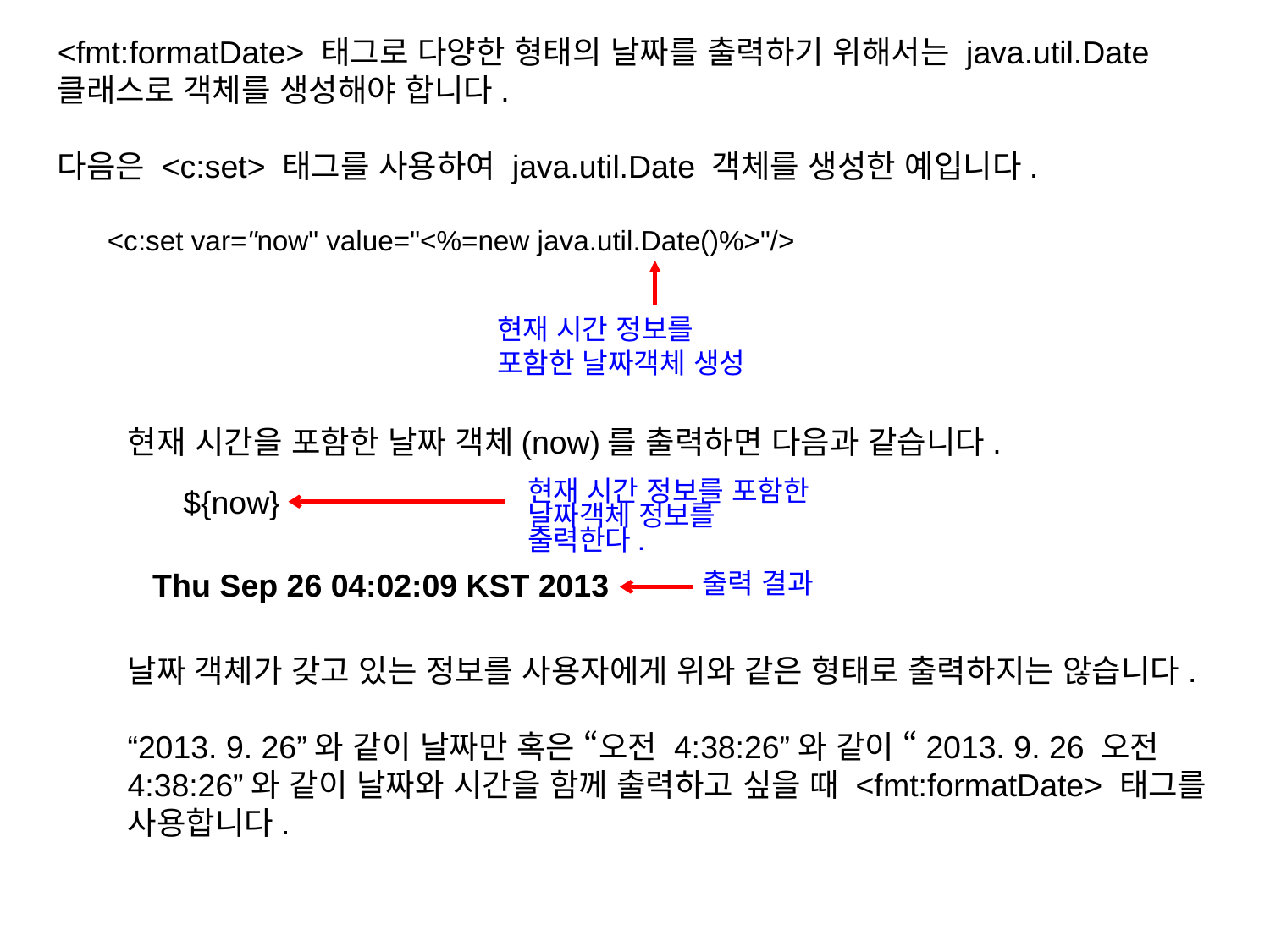

<fmt:formatDate> 태그로 다양한 형태의 날짜를 출력하기 위해서는 java.util.Date 클래스로 객체를 생성해야 합니다.

다음은 <c:set> 태그를 사용하여 java.util.Date 객체를 생성한 예입니다.
<c:set var="now" value="<%=new java.util.Date()%>"/>
현재 시간 정보를 포함한 날짜객체 생성
현재 시간을 포함한 날짜 객체(now)를 출력하면 다음과 같습니다.

날짜 객체가 갖고 있는 정보를 사용자에게 위와 같은 형태로 출력하지는 않습니다.

“2013. 9. 26”와 같이 날짜만 혹은 “오전 4:38:26”와 같이 “2013. 9. 26 오전 4:38:26”와 같이 날짜와 시간을 함께 출력하고 싶을 때 <fmt:formatDate> 태그를 사용합니다.

${now}
현재 시간 정보를 포함한 날짜객체 정보를 출력한다.
Thu Sep 26 04:02:09 KST 2013
출력 결과